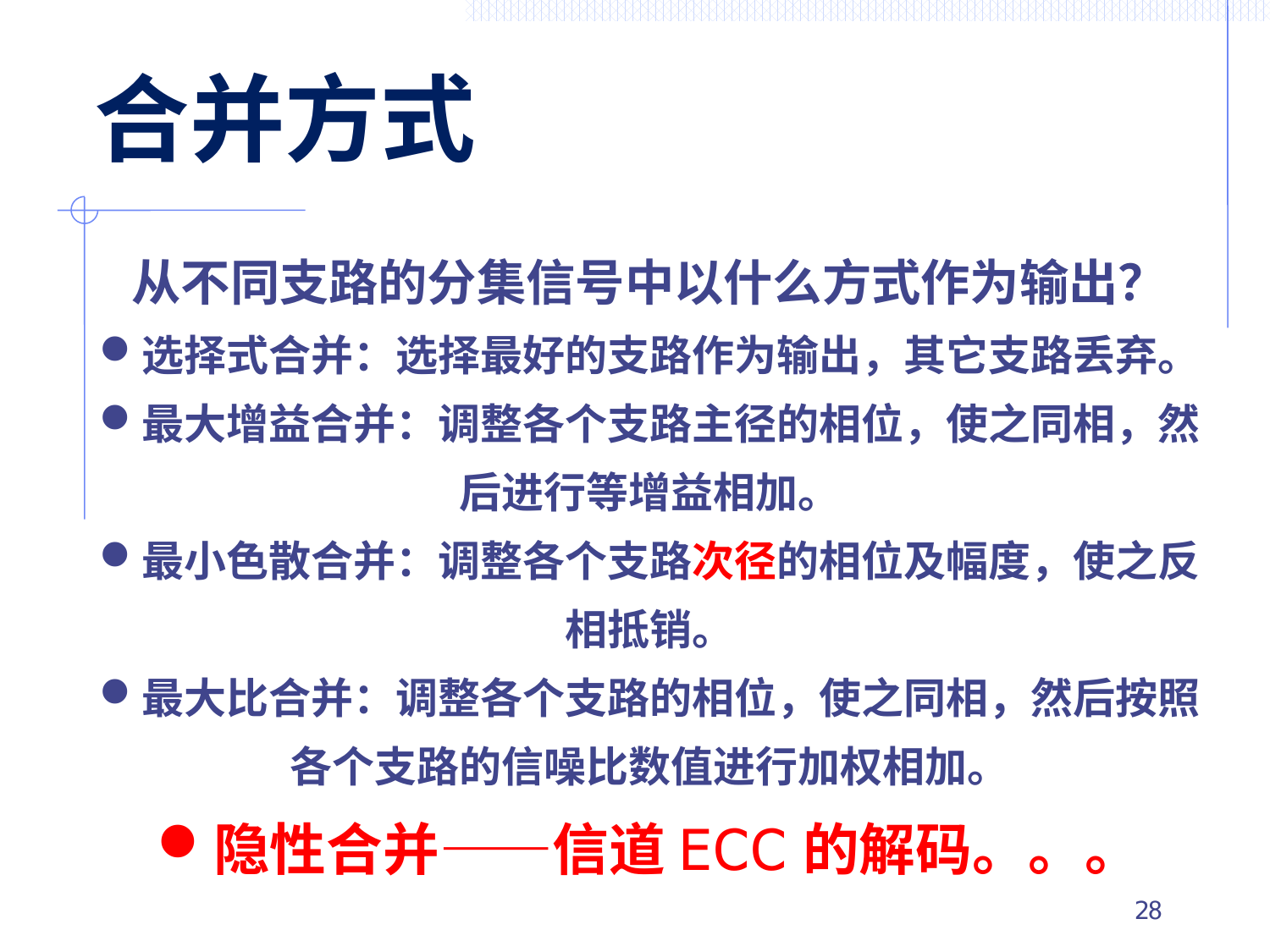

# 合并方式
从不同支路的分集信号中以什么方式作为输出？
选择式合并：选择最好的支路作为输出，其它支路丢弃。
最大增益合并：调整各个支路主径的相位，使之同相，然后进行等增益相加。
最小色散合并：调整各个支路次径的相位及幅度，使之反相抵销。
最大比合并：调整各个支路的相位，使之同相，然后按照各个支路的信噪比数值进行加权相加。
隐性合并——信道ECC的解码。。。
28